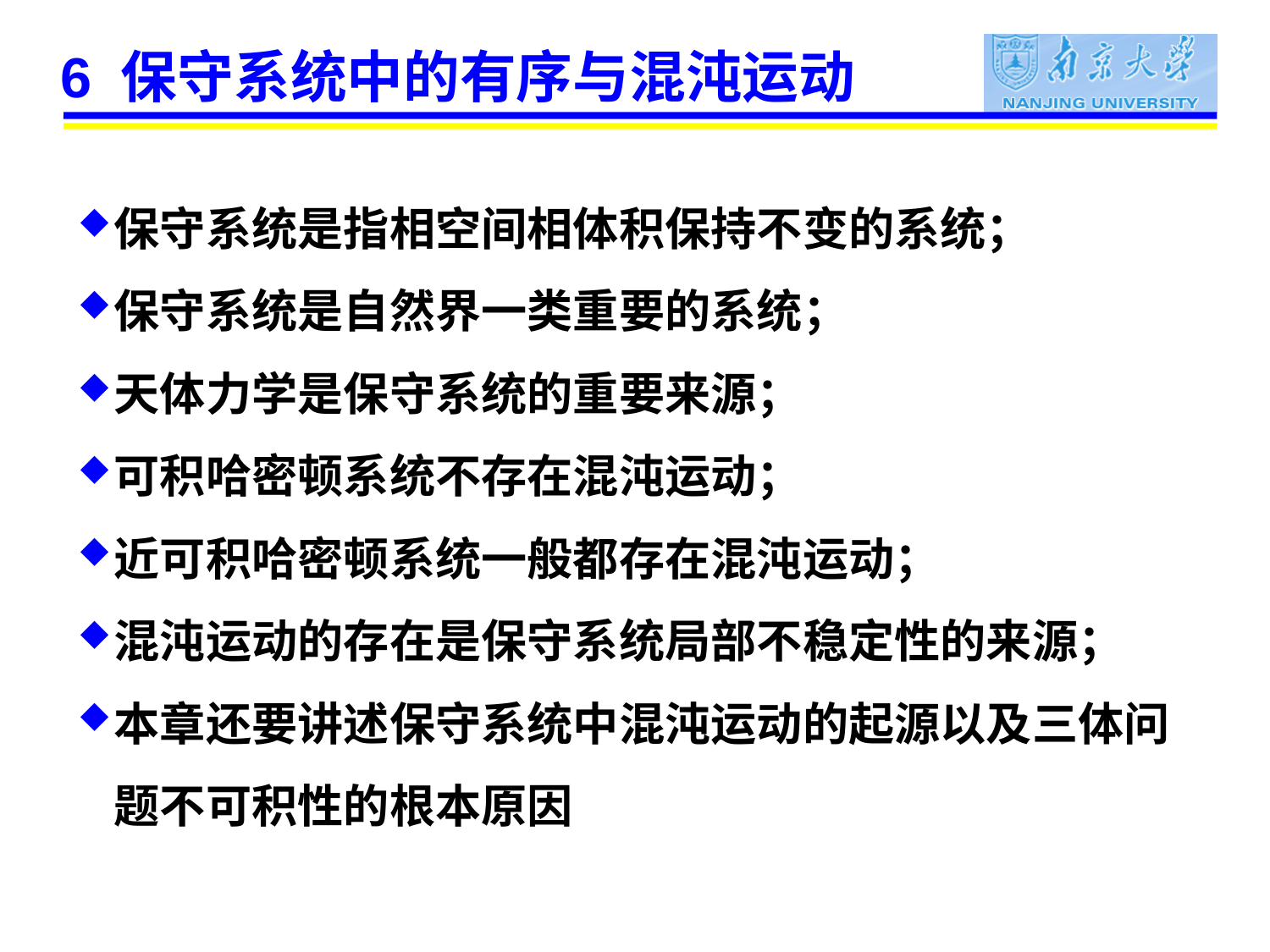

# 6 保守系统中的有序与混沌运动
保守系统是指相空间相体积保持不变的系统；
保守系统是自然界一类重要的系统；
天体力学是保守系统的重要来源；
可积哈密顿系统不存在混沌运动；
近可积哈密顿系统一般都存在混沌运动；
混沌运动的存在是保守系统局部不稳定性的来源；
本章还要讲述保守系统中混沌运动的起源以及三体问题不可积性的根本原因